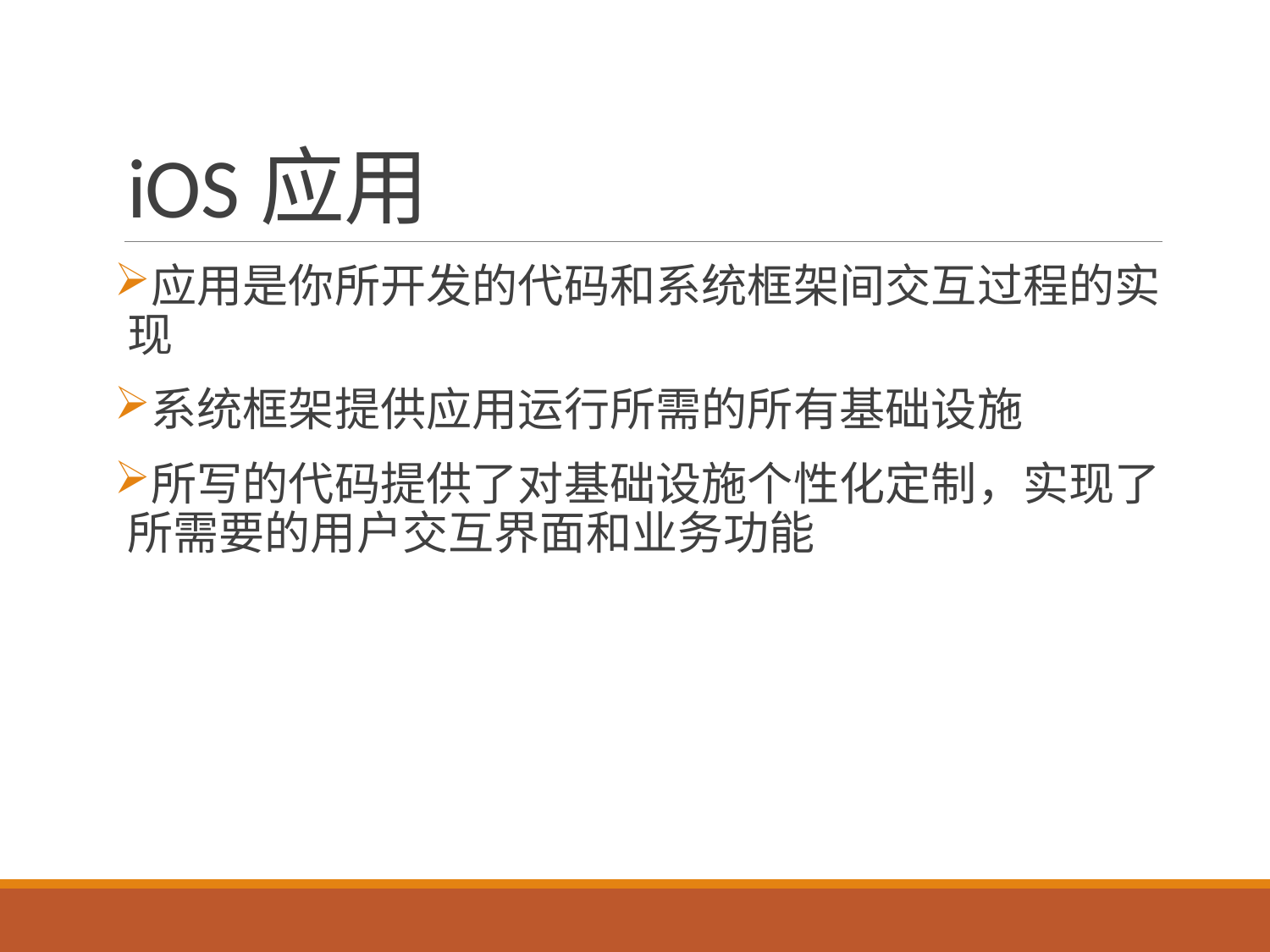

# iOS应用
应用是你所开发的代码和系统框架间交互过程的实现
系统框架提供应用运行所需的所有基础设施
所写的代码提供了对基础设施个性化定制，实现了所需要的用户交互界面和业务功能